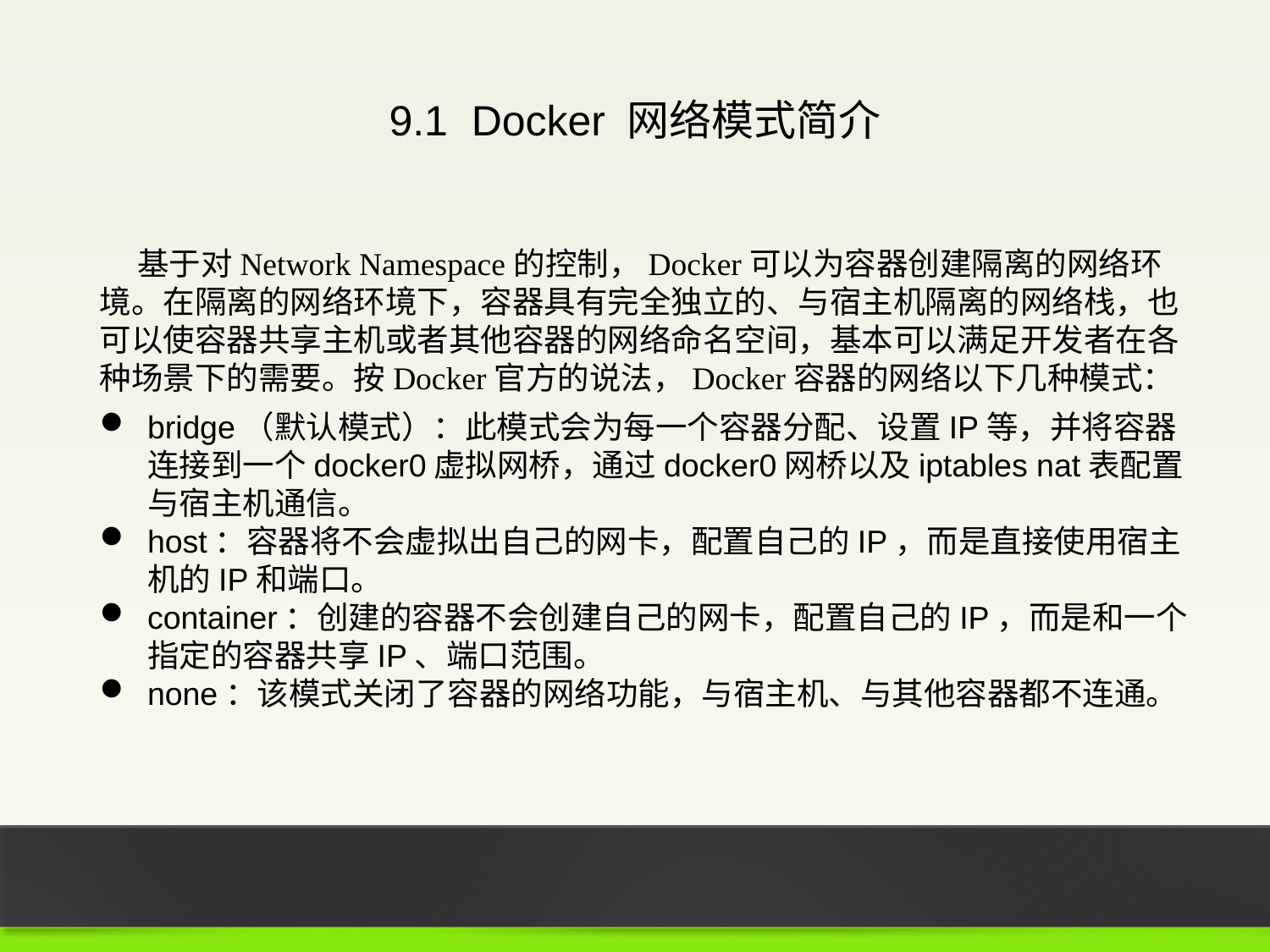

9.1  Docker 网络模式简介
基于对Network Namespace的控制，Docker可以为容器创建隔离的网络环境。在隔离的网络环境下，容器具有完全独立的、与宿主机隔离的网络栈，也可以使容器共享主机或者其他容器的网络命名空间，基本可以满足开发者在各种场景下的需要。按Docker官方的说法，Docker容器的网络以下几种模式：
bridge（默认模式）：此模式会为每一个容器分配、设置IP等，并将容器连接到一个docker0虚拟网桥，通过docker0网桥以及iptables nat表配置与宿主机通信。
host：容器将不会虚拟出自己的网卡，配置自己的IP，而是直接使用宿主机的IP和端口。
container：创建的容器不会创建自己的网卡，配置自己的IP，而是和一个指定的容器共享IP、端口范围。
none：该模式关闭了容器的网络功能，与宿主机、与其他容器都不连通。